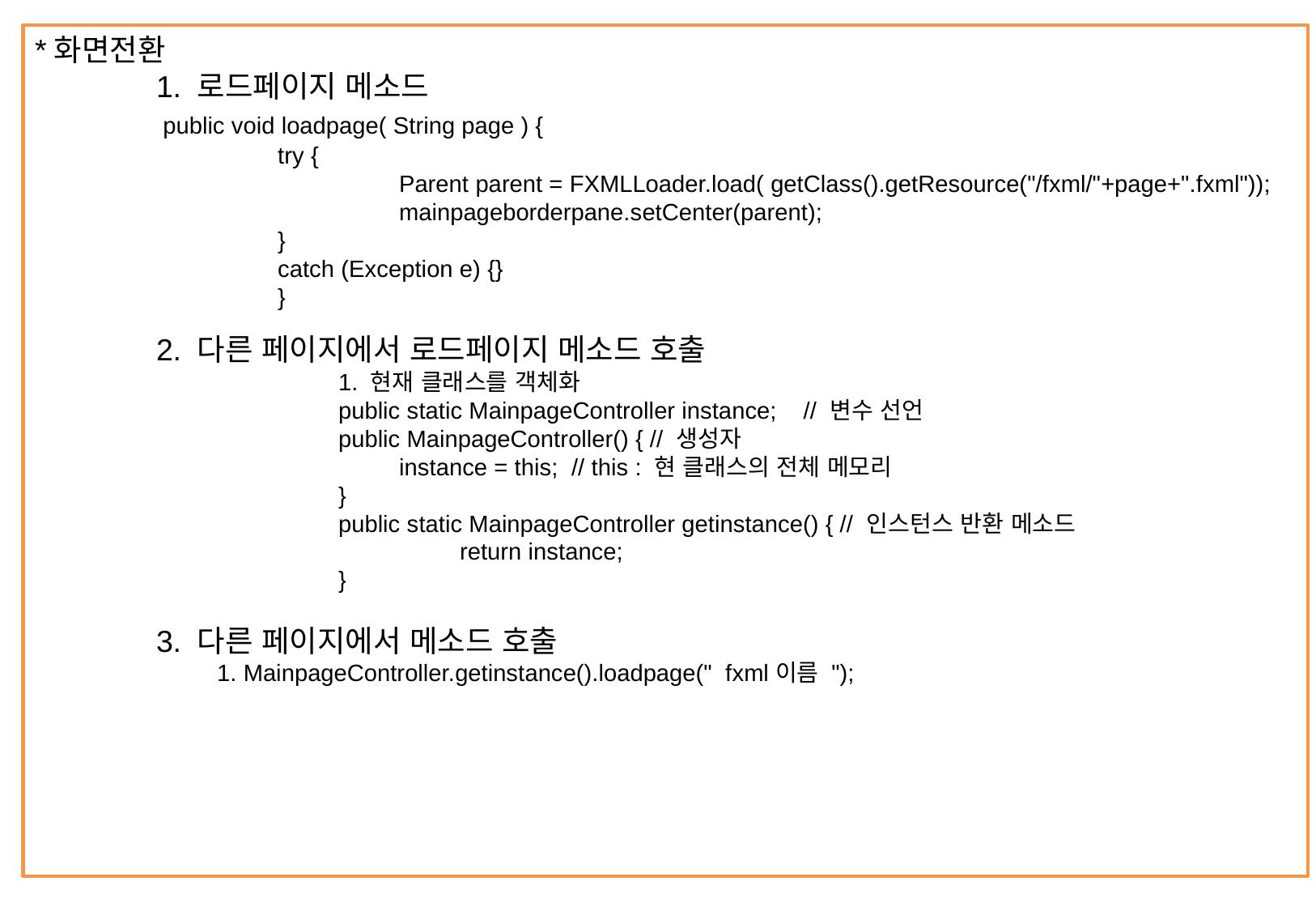

*화면전환
	1. 로드페이지 메소드
	 public void loadpage( String page ) {
    	try {
   		Parent parent = FXMLLoader.load( getClass().getResource("/fxml/"+page+".fxml"));
    		mainpageborderpane.setCenter(parent);
    	}
    	catch (Exception e) {}
    	}

2. 다른 페이지에서 로드페이지 메소드 호출
		1. 현재 클래스를 객체화
	public static MainpageController instance;    // 변수 선언
	public MainpageController() { // 생성자
	instance = this;  // this : 현 클래스의 전체 메모리
	}
	public static MainpageController getinstance() { // 인스턴스 반환 메소드
    		return instance;
 	}

3. 다른 페이지에서 메소드 호출
1. MainpageController.getinstance().loadpage("  fxml이름 ");